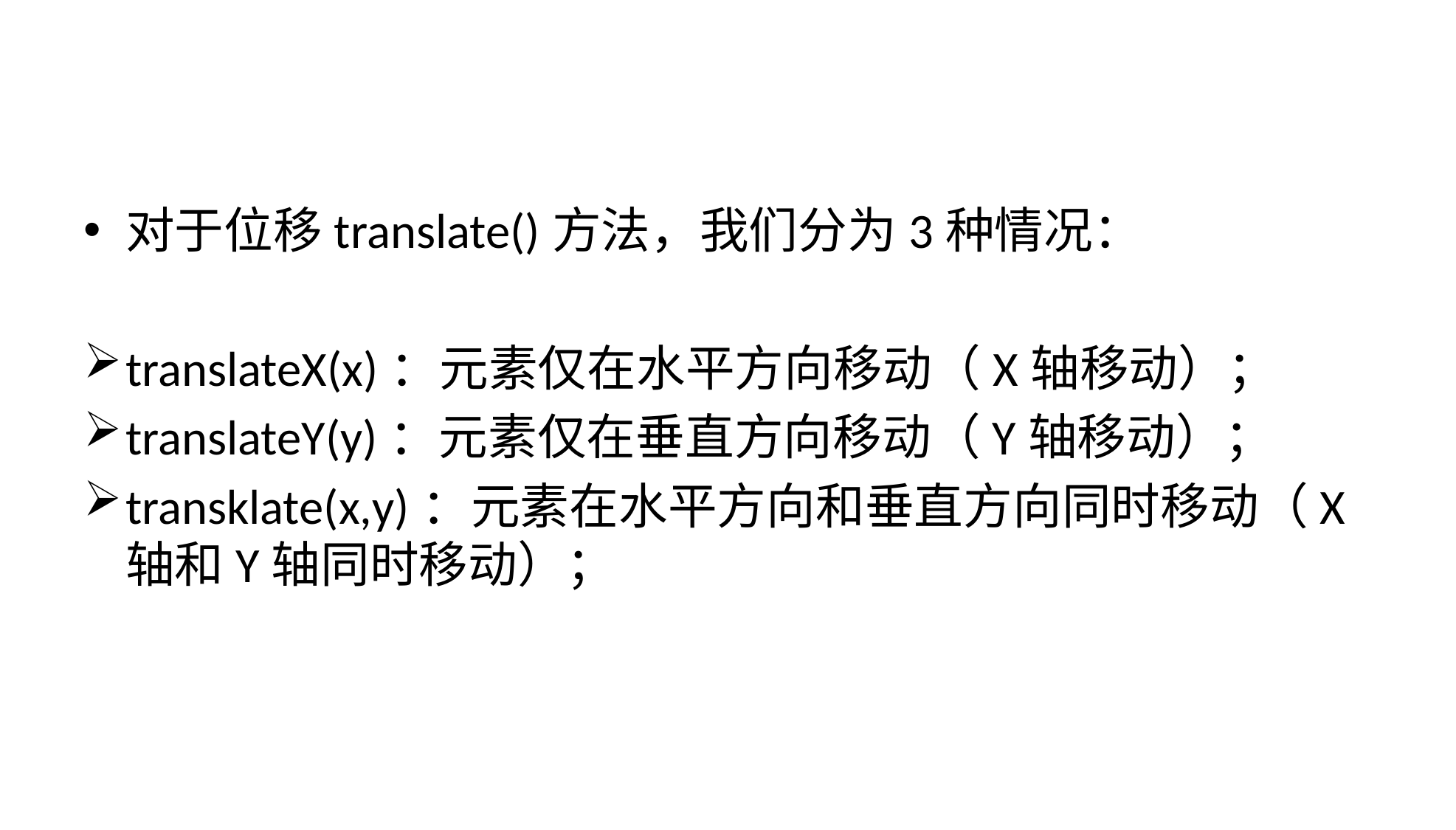

#
对于位移translate()方法，我们分为3种情况：

translateX(x)：元素仅在水平方向移动（X轴移动）；
translateY(y)：元素仅在垂直方向移动（Y轴移动）；
transklate(x,y)：元素在水平方向和垂直方向同时移动（X轴和Y轴同时移动）；